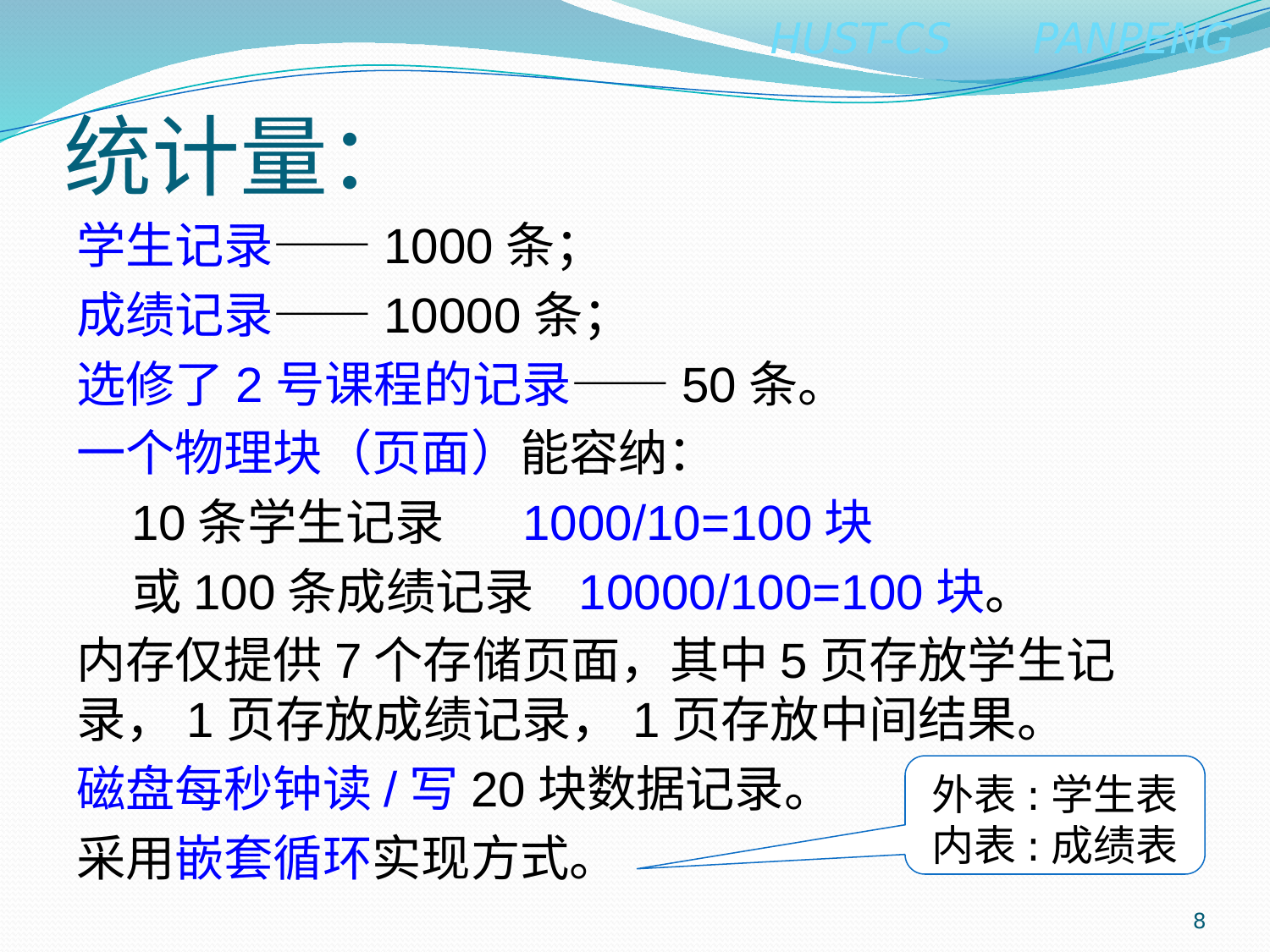

# 统计量：
学生记录——1000条；
成绩记录——10000条；
选修了2号课程的记录——50条。
一个物理块（页面）能容纳：
    10条学生记录      1000/10=100块
    或100条成绩记录   10000/100=100块。
内存仅提供7个存储页面，其中5页存放学生记录，1页存放成绩记录，1页存放中间结果。
磁盘每秒钟读/写20块数据记录。
采用嵌套循环实现方式。
外表:学生表
内表:成绩表
8